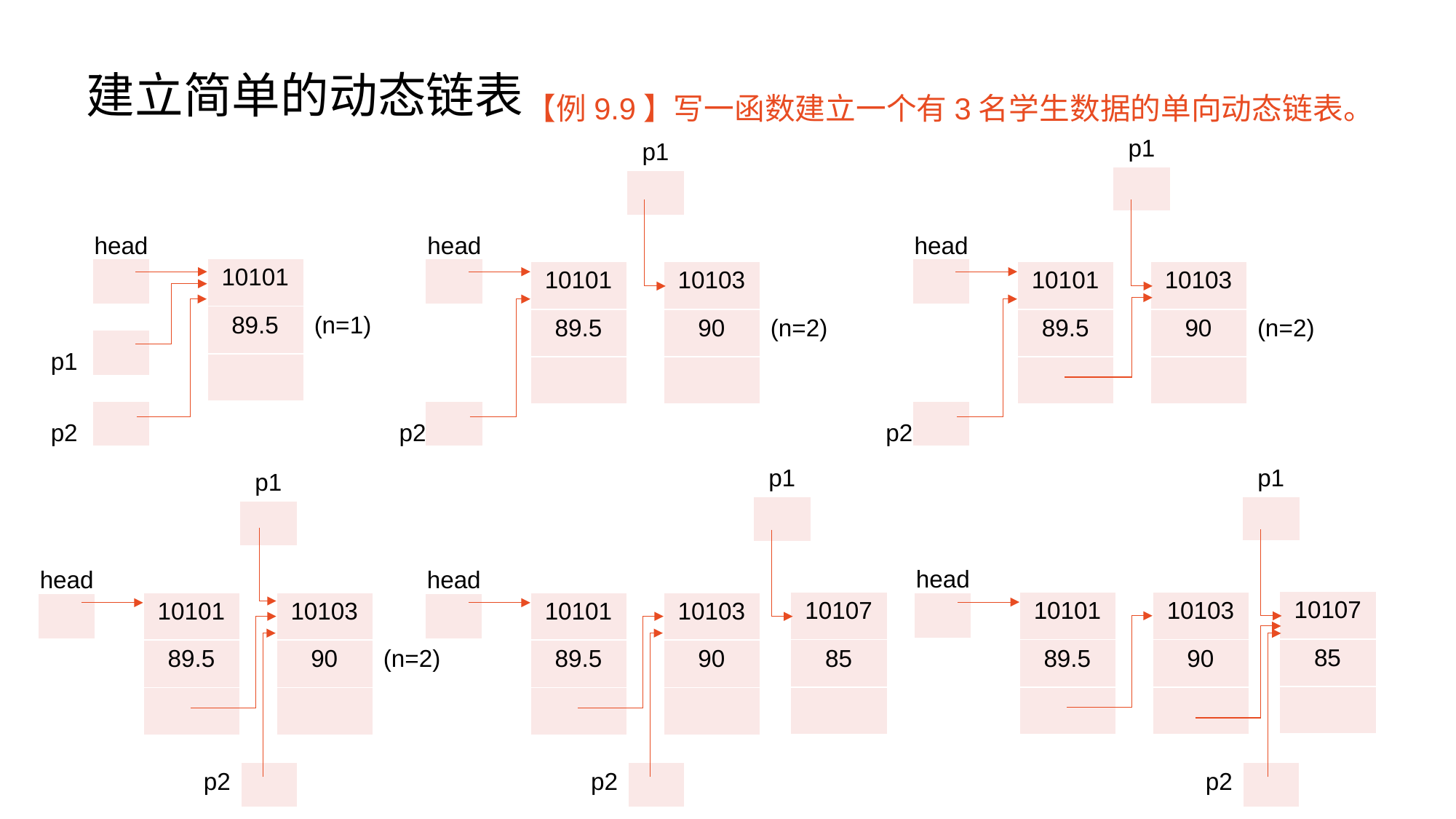

# 建立简单的动态链表
【例9.9】写一函数建立一个有3名学生数据的单向动态链表。
| p1 |
| --- |
|  |
| p1 |
| --- |
|  |

|  | head |
| --- | --- |
|  |  |
|  |  |
| p1 |  |
|  |  |
| p2 |  |
|  | head |
| --- | --- |
|  |  |
|  |  |
|  |  |
|  |  |
| p2 |  |
|  | head |
| --- | --- |
|  |  |
|  |  |
|  |  |
|  |  |
| p2 |  |
| 10101 |  |
| --- | --- |
| 89.5 | (n=1) |
|  |  |
| 10103 |  |
| --- | --- |
| 90 | (n=2) |
|  |  |
| 10103 |  |
| --- | --- |
| 90 | (n=2) |
|  |  |
| 10101 |
| --- |
| 89.5 |
|  |
| 10101 |
| --- |
| 89.5 |
|  |

| p1 |
| --- |
|  |
| p1 |
| --- |
|  |
| p1 |
| --- |
|  |

| head |
| --- |
|  |
|  |
|  |
|  |
|  |
| head |
| --- |
|  |
|  |
|  |
|  |
|  |
| head |
| --- |
|  |
|  |
|  |
|  |
|  |
| 10107 |
| --- |
| 85 |
|  |
| 10107 |
| --- |
| 85 |
|  |
| 10103 |
| --- |
| 90 |
|  |
| 10101 |
| --- |
| 89.5 |
|  |
| 10103 |  |
| --- | --- |
| 90 | (n=2) |
|  |  |
| 10103 |
| --- |
| 90 |
|  |
| 10101 |
| --- |
| 89.5 |
|  |
| 10101 |
| --- |
| 89.5 |
|  |

| p2 |  |
| --- | --- |
| p2 |  |
| --- | --- |
| p2 |  |
| --- | --- |